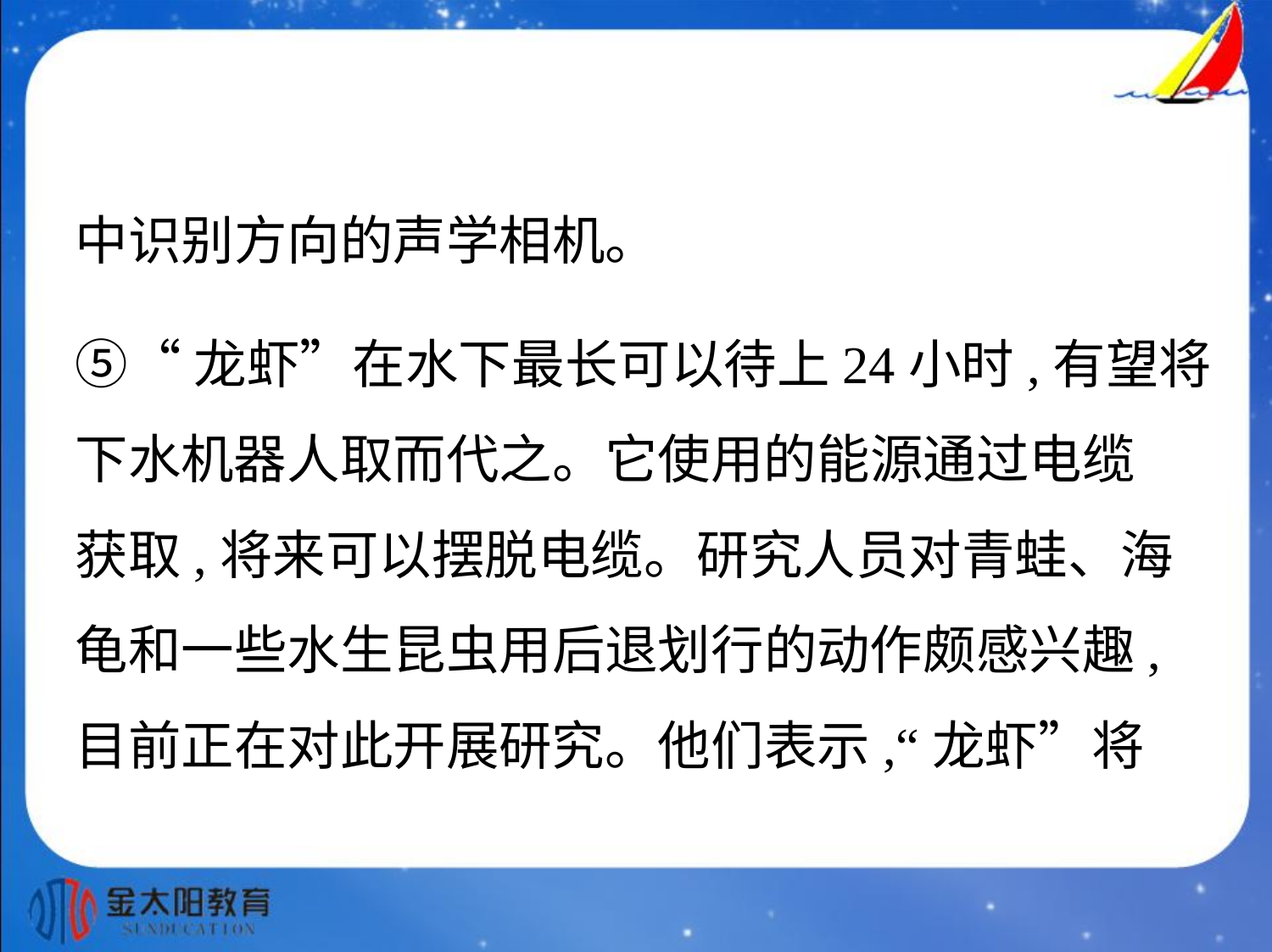

中识别方向的声学相机。
⑤“龙虾”在水下最长可以待上24小时,有望将
下水机器人取而代之。它使用的能源通过电缆
获取,将来可以摆脱电缆。研究人员对青蛙、海
龟和一些水生昆虫用后退划行的动作颇感兴趣,
目前正在对此开展研究。他们表示,“龙虾”将